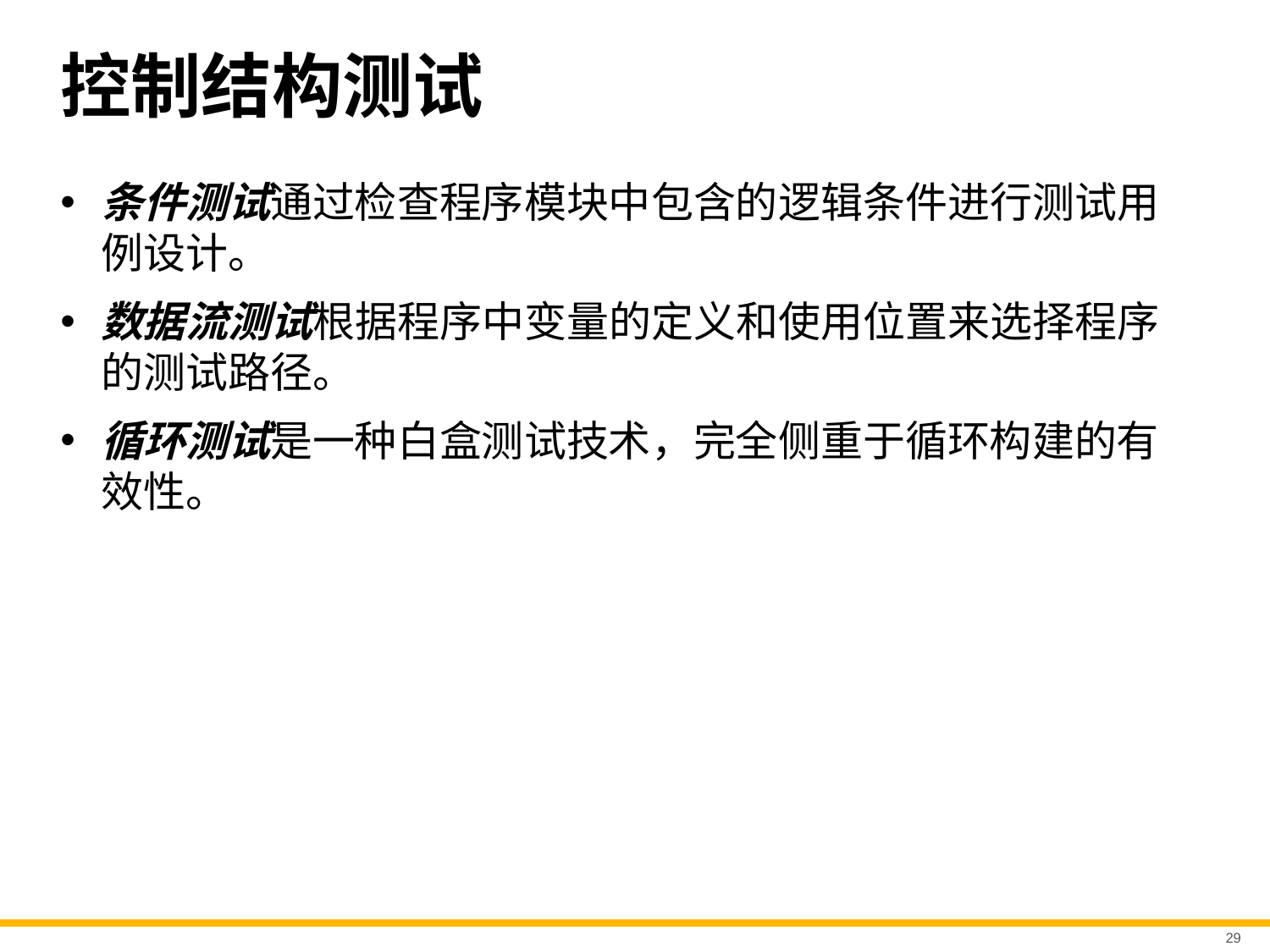

# 控制结构测试
条件测试通过检查程序模块中包含的逻辑条件进行测试用例设计。
数据流测试根据程序中变量的定义和使用位置来选择程序的测试路径。
循环测试是一种白盒测试技术，完全侧重于循环构建的有效性。
29